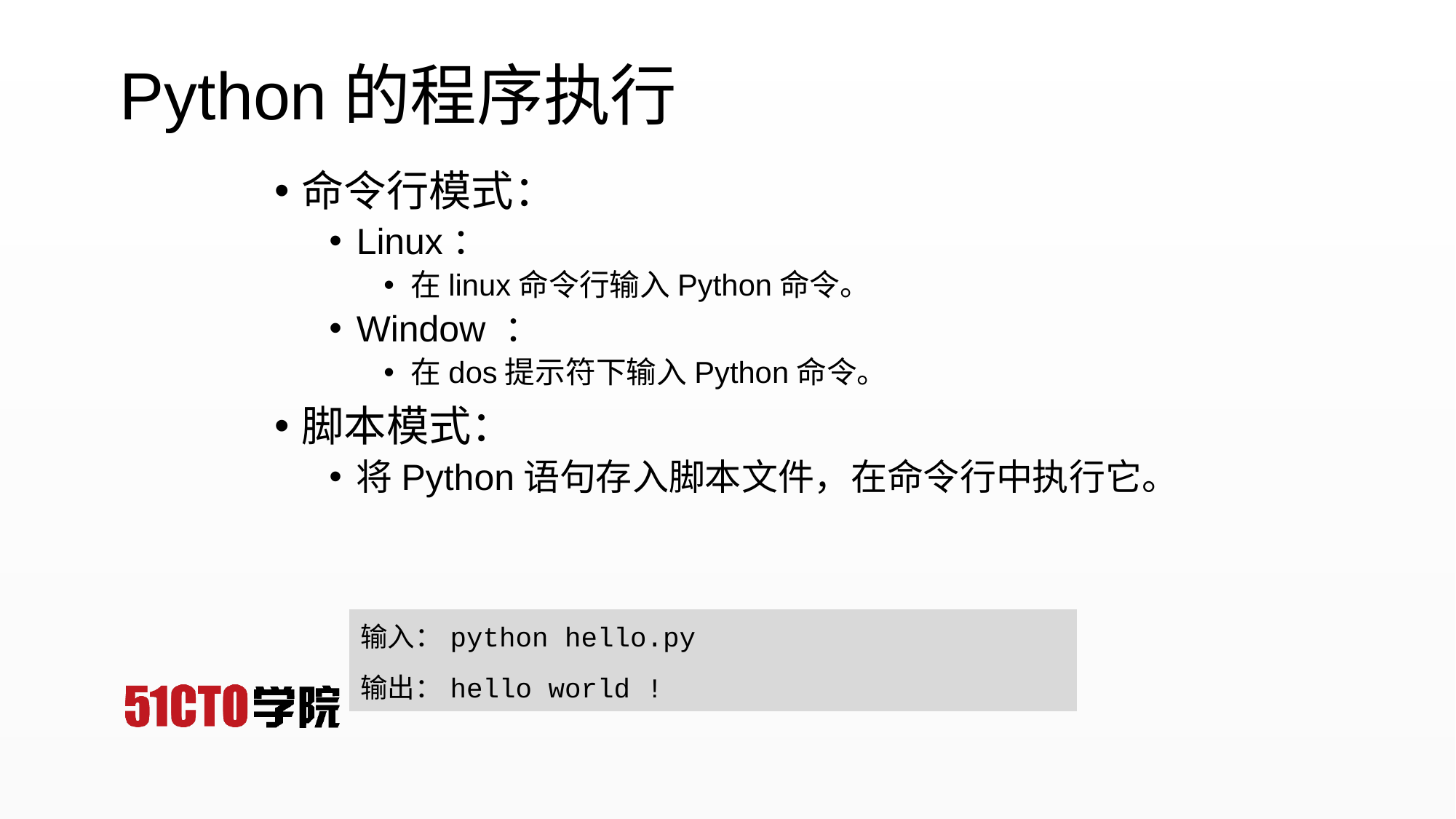

# Python的程序执行

命令行模式：
Linux：
在linux命令行输入Python命令。
Window ：
在dos提示符下输入Python命令。
脚本模式：
将Python语句存入脚本文件，在命令行中执行它。

| 输入：python hello.py |
| --- |
| 输出：hello world ! |